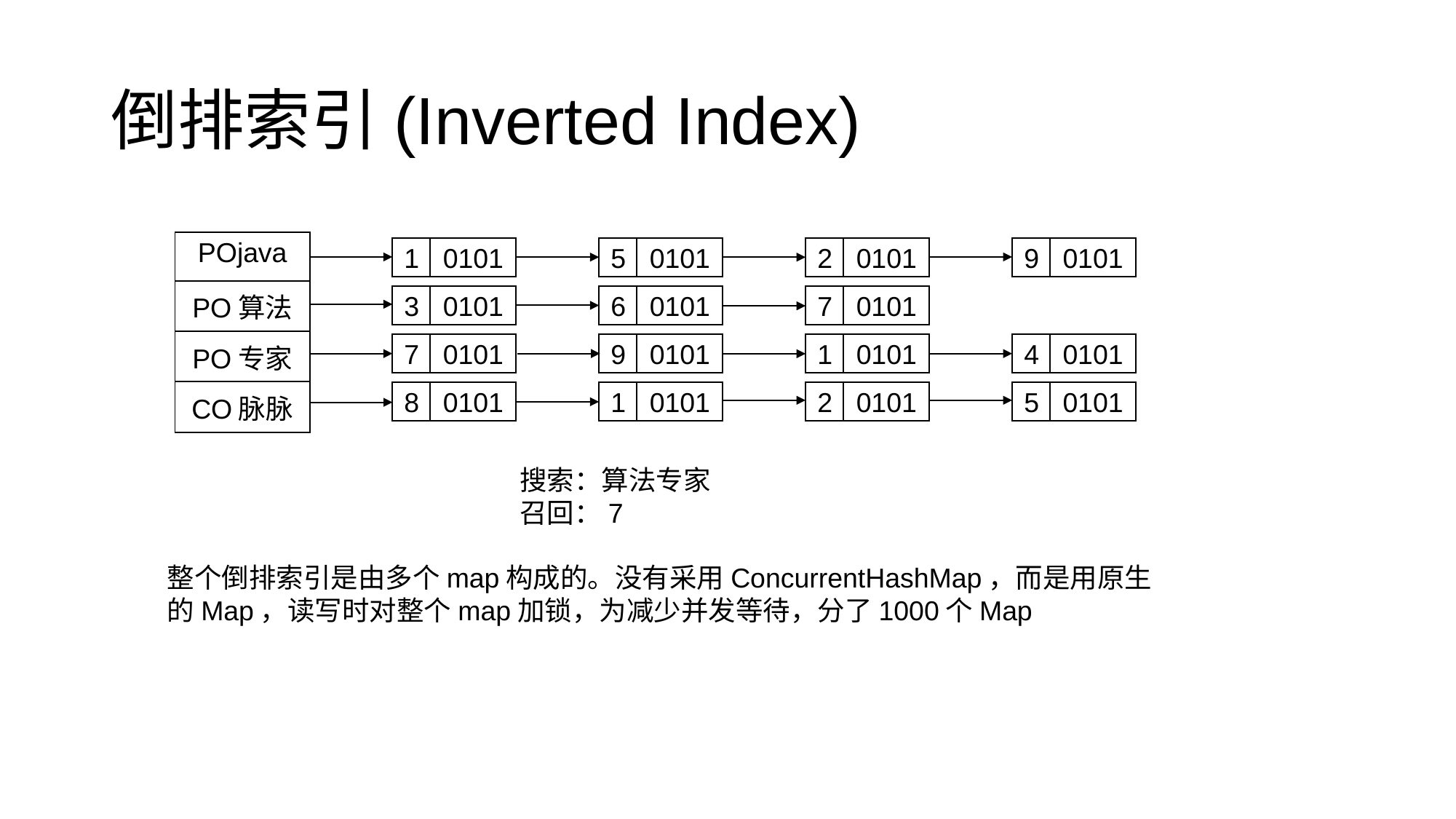

# 倒排索引(Inverted Index)
| POjava |
| --- |
| PO算法 |
| PO专家 |
| CO脉脉 |
1
0101
5
0101
2
0101
9
0101
3
0101
6
0101
7
0101
7
0101
9
0101
1
0101
4
0101
8
0101
1
0101
2
0101
5
0101
搜索：算法专家
召回：7
整个倒排索引是由多个map构成的。没有采用ConcurrentHashMap，而是用原生
的Map，读写时对整个map加锁，为减少并发等待，分了1000个Map